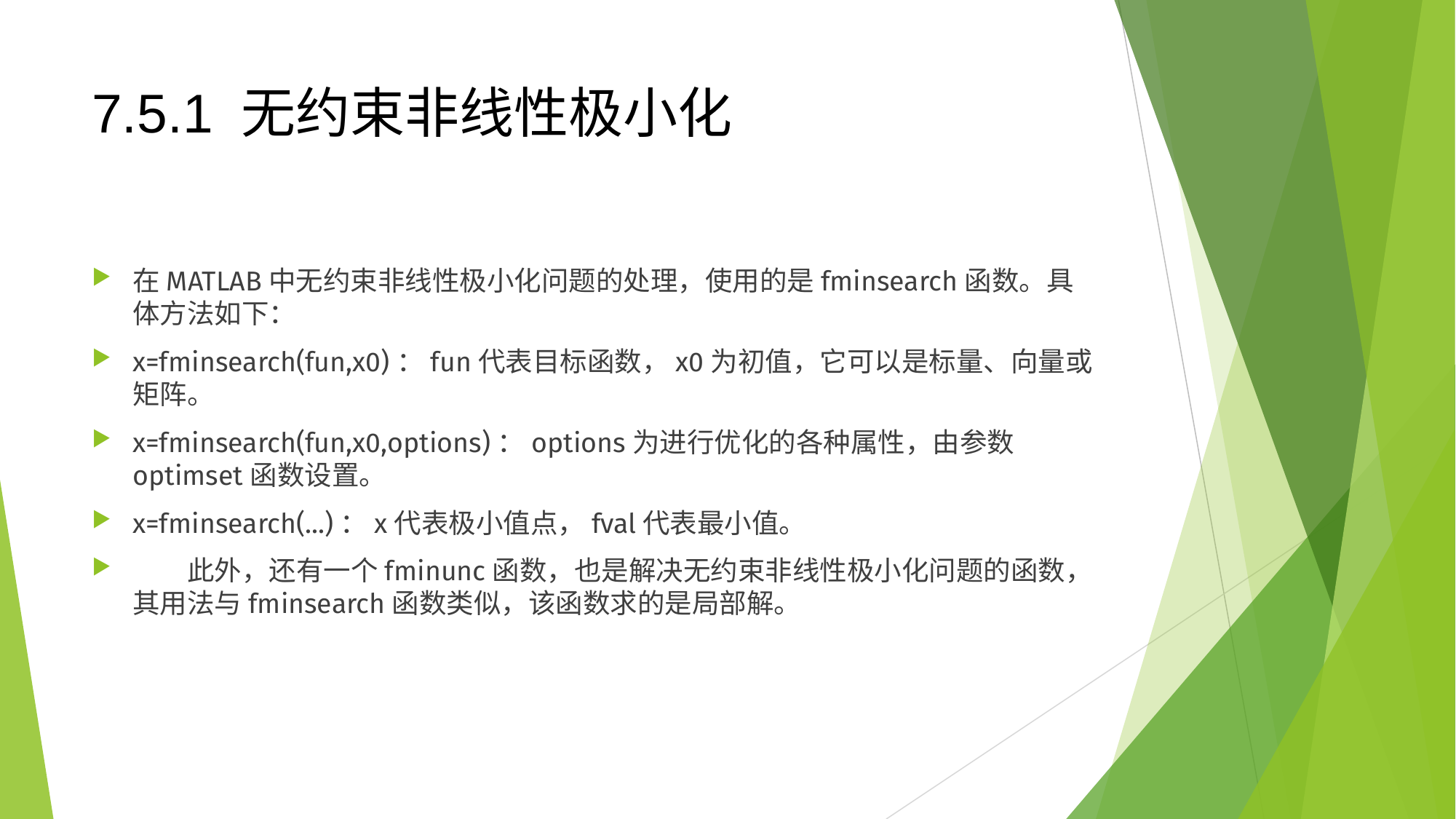

7.5.1 无约束非线性极小化
在MATLAB中无约束非线性极小化问题的处理，使用的是fminsearch函数。具体方法如下：
x=fminsearch(fun,x0)：fun代表目标函数，x0为初值，它可以是标量、向量或矩阵。
x=fminsearch(fun,x0,options)：options为进行优化的各种属性，由参数optimset函数设置。
x=fminsearch(...)：x代表极小值点，fval代表最小值。
　　此外，还有一个fminunc函数，也是解决无约束非线性极小化问题的函数，其用法与fminsearch函数类似，该函数求的是局部解。